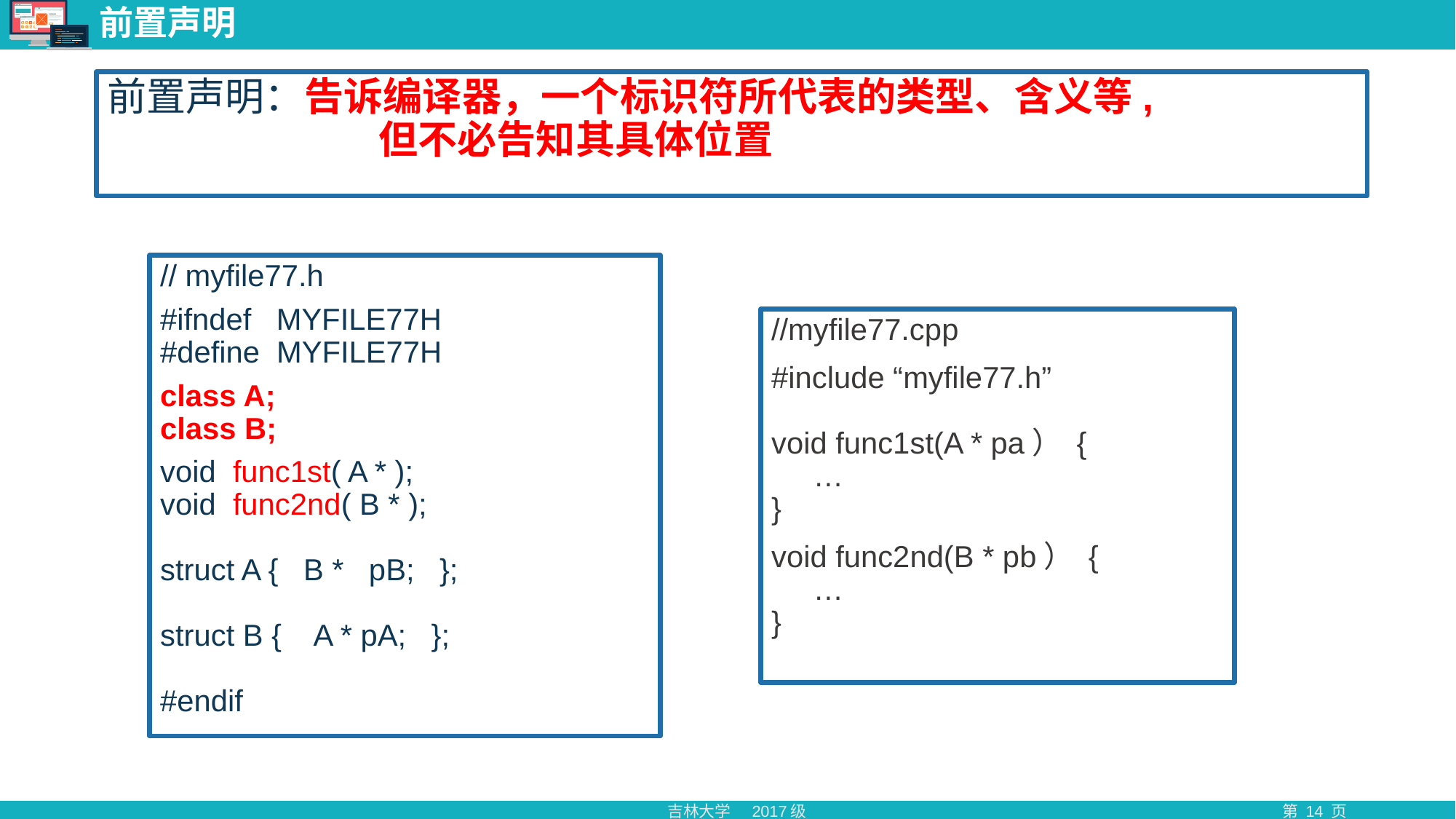

# 前置声明
前置声明：告诉编译器，一个标识符所代表的类型、含义等,
                        但不必告知其具体位置

// myfile77.h
#ifndef   MYFILE77H
#define  MYFILE77H
class A;
class B;
void  func1st( A * );
void  func2nd( B * );
struct A {   B *   pB;   };
struct B {    A * pA;   };
#endif
//myfile77.cpp
#include “myfile77.h”
void func1st(A * pa） {
     …
}
void func2nd(B * pb） {
     …
}